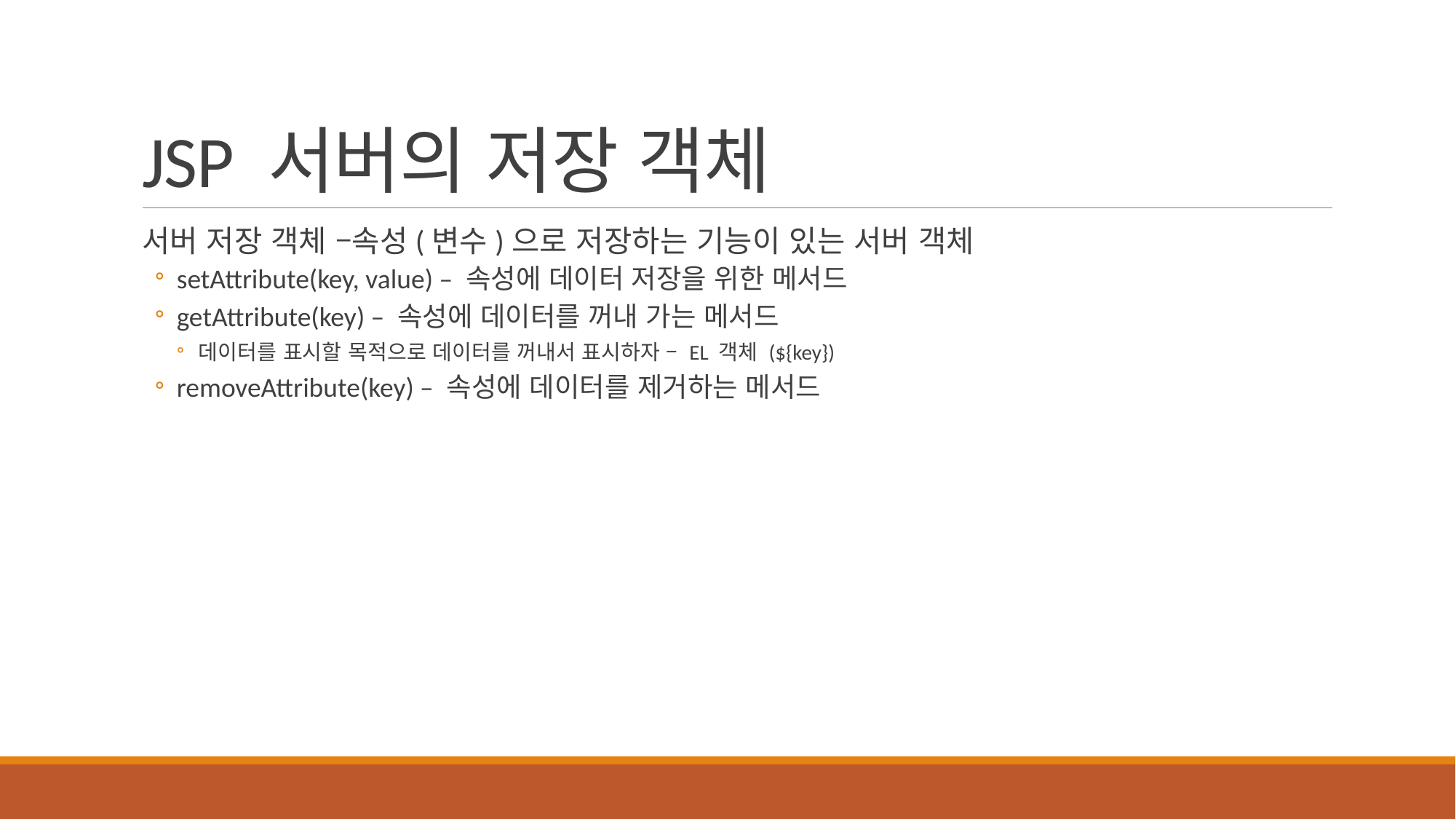

# JSP 서버의 저장 객체
서버 저장 객체 –속성(변수)으로 저장하는 기능이 있는 서버 객체
setAttribute(key, value) – 속성에 데이터 저장을 위한 메서드
getAttribute(key) – 속성에 데이터를 꺼내 가는 메서드
데이터를 표시할 목적으로 데이터를 꺼내서 표시하자 – EL 객체 (${key})
removeAttribute(key) – 속성에 데이터를 제거하는 메서드